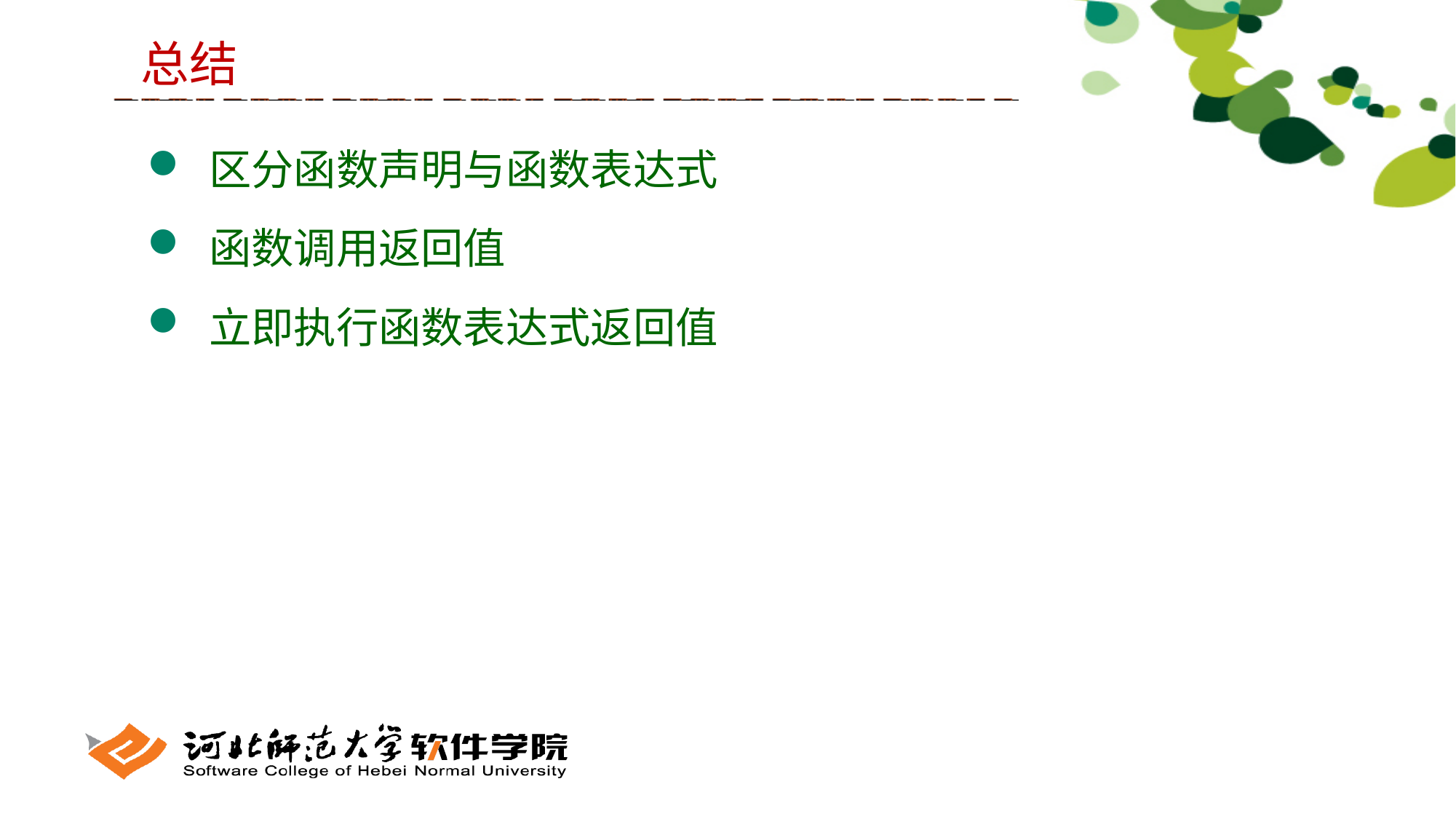

总结
 区分函数声明与函数表达式
 函数调用返回值
 立即执行函数表达式返回值